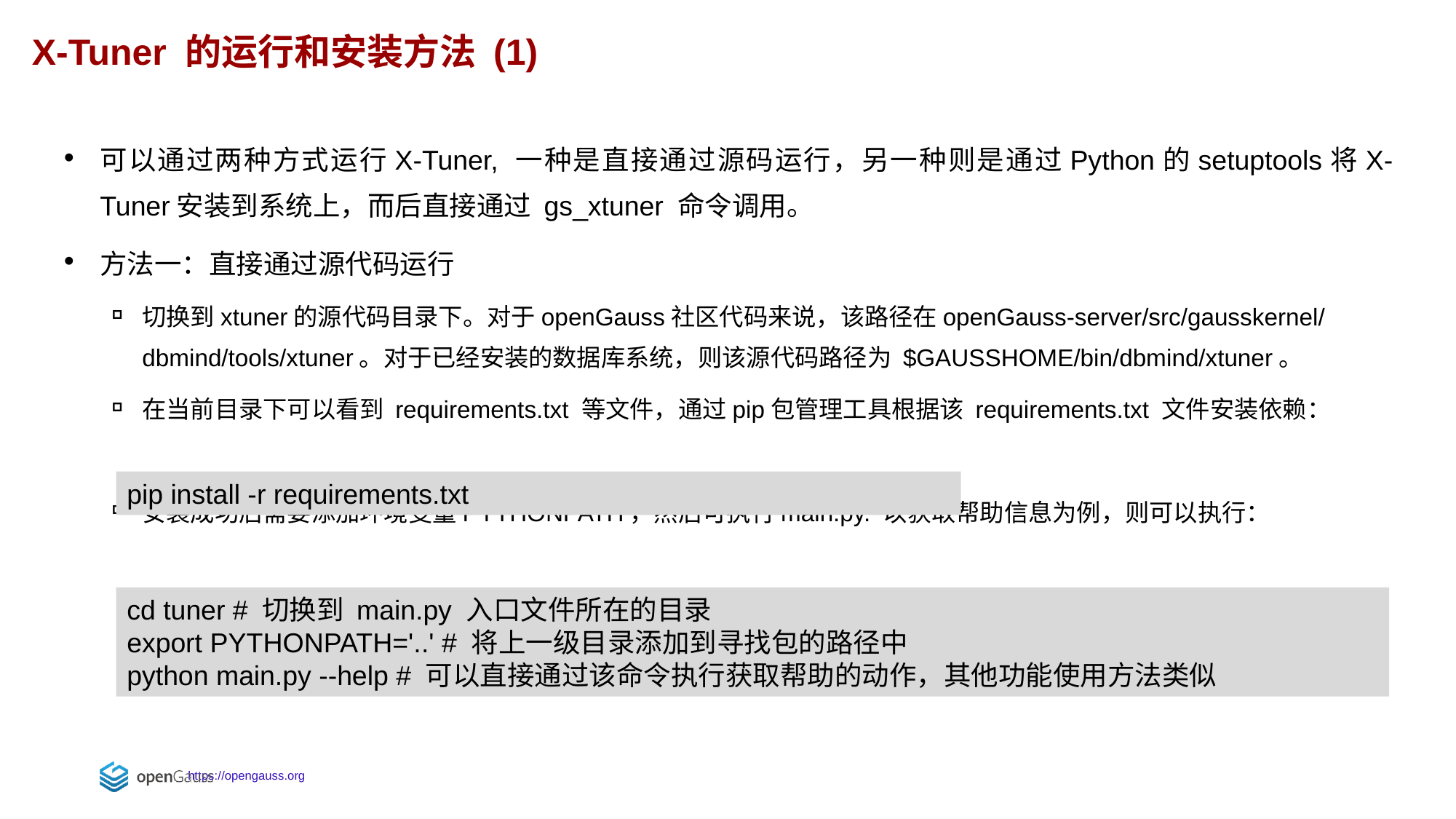

X-Tuner 的运行和安装方法 (1)
可以通过两种方式运行X-Tuner, 一种是直接通过源码运行，另一种则是通过Python的setuptools将X-Tuner安装到系统上，而后直接通过 gs_xtuner 命令调用。
方法一：直接通过源代码运行
切换到xtuner的源代码目录下。对于openGauss社区代码来说，该路径在openGauss-server/src/gausskernel/dbmind/tools/xtuner。对于已经安装的数据库系统，则该源代码路径为 $GAUSSHOME/bin/dbmind/xtuner。
在当前目录下可以看到 requirements.txt 等文件，通过pip包管理工具根据该 requirements.txt 文件安装依赖：

安装成功后需要添加环境变量PYTHONPATH，然后可执行main.py. 以获取帮助信息为例，则可以执行：

pip install -r requirements.txt
cd tuner # 切换到 main.py 入口文件所在的目录
export PYTHONPATH='..' # 将上一级目录添加到寻找包的路径中
python main.py --help # 可以直接通过该命令执行获取帮助的动作，其他功能使用方法类似